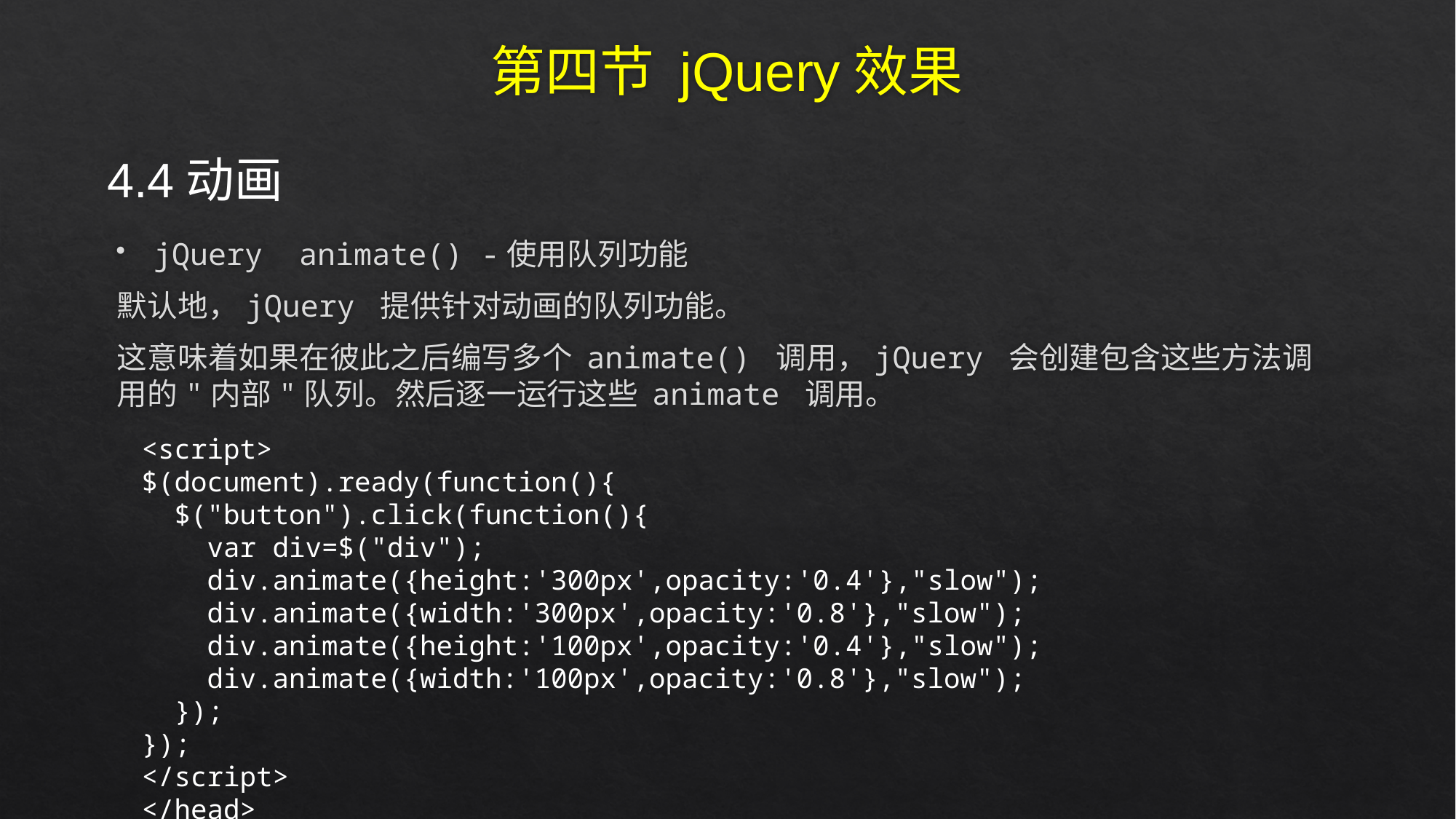

# 第四节 jQuery效果
4.4动画
jQuery  animate() -使用队列功能
默认地，jQuery 提供针对动画的队列功能。
这意味着如果在彼此之后编写多个 animate() 调用，jQuery 会创建包含这些方法调用的"内部"队列。然后逐一运行这些 animate 调用。
<script>
$(document).ready(function(){
  $("button").click(function(){
    var div=$("div");
    div.animate({height:'300px',opacity:'0.4'},"slow");
    div.animate({width:'300px',opacity:'0.8'},"slow");
    div.animate({height:'100px',opacity:'0.4'},"slow");
    div.animate({width:'100px',opacity:'0.8'},"slow");
  });
});
</script>
</head>

<body>
<button>开始动画</button>
<p>默认情况下，所有的 HTML 元素有一个静态的位置，且是不可移动的。
如果需要改变为，我们需要将元素的 position 属性设置为 relative, fixed, 或 absolute!</p>
<div style="background:#98bf21;height:100px;width:100px;position:absolute;">
</div>

</body>